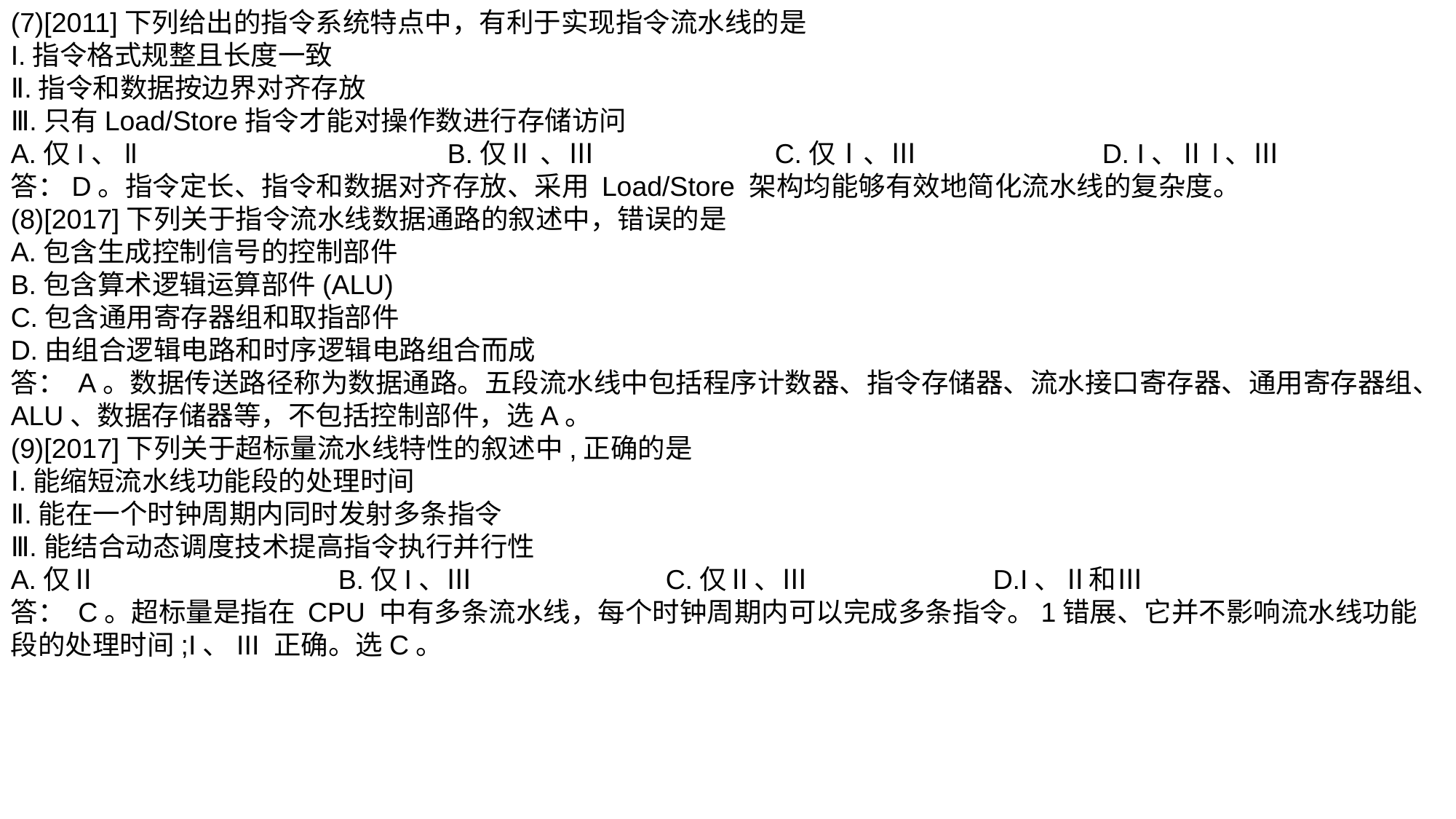

(7)[2011]下列给出的指令系统特点中，有利于实现指令流水线的是
I.指令格式规整且长度一致
Ⅱ.指令和数据按边界对齐存放
Ⅲ.只有Load/Store指令才能对操作数进行存储访问
A.仅I、ll			B.仅Ⅱ 、Ⅲ		C.仅Ⅰ、Ⅲ		D. I、Ⅱl、Ⅲ
答：D。指令定长、指令和数据对齐存放、采用 Load/Store 架构均能够有效地简化流水线的复杂度。
(8)[2017]下列关于指令流水线数据通路的叙述中，错误的是
A.包含生成控制信号的控制部件
B.包含算术逻辑运算部件(ALU)
C.包含通用寄存器组和取指部件
D.由组合逻辑电路和时序逻辑电路组合而成
答： A。数据传送路径称为数据通路。五段流水线中包括程序计数器、指令存储器、流水接口寄存器、通用寄存器组、ALU、数据存储器等，不包括控制部件，选A。
(9)[2017]下列关于超标量流水线特性的叙述中,正确的是
Ⅰ.能缩短流水线功能段的处理时间
Ⅱ.能在一个时钟周期内同时发射多条指令
Ⅲ.能结合动态调度技术提高指令执行并行性
A.仅Ⅱ			B.仅I、Ⅲ		C.仅Ⅱ、Ⅲ		D.I、Ⅱ和Ⅲ
答： C。超标量是指在 CPU 中有多条流水线，每个时钟周期内可以完成多条指令。1错展、它并不影响流水线功能段的处理时间;I、III 正确。选C。